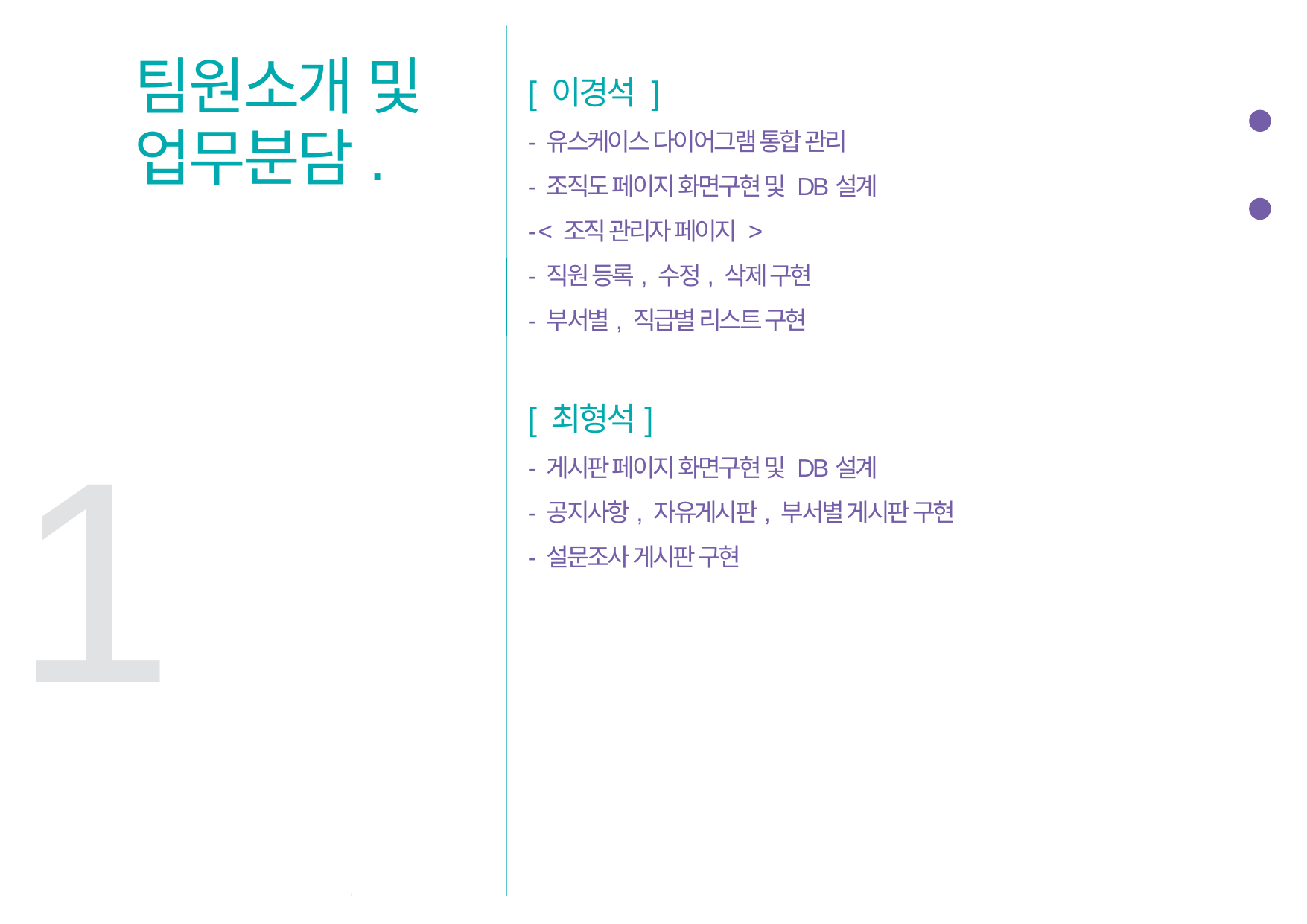

팀원소개 및 업무분담.
[ 이경석 ]
- 유스케이스 다이어그램 통합 관리
- 조직도 페이지 화면구현 및 DB설계
- < 조직 관리자 페이지 >
- 직원 등록, 수정, 삭제 구현
- 부서별, 직급별 리스트 구현

[ 최형석]
- 게시판 페이지 화면구현 및 DB설계
- 공지사항, 자유게시판, 부서별 게시판 구현
- 설문조사 게시판 구현
1